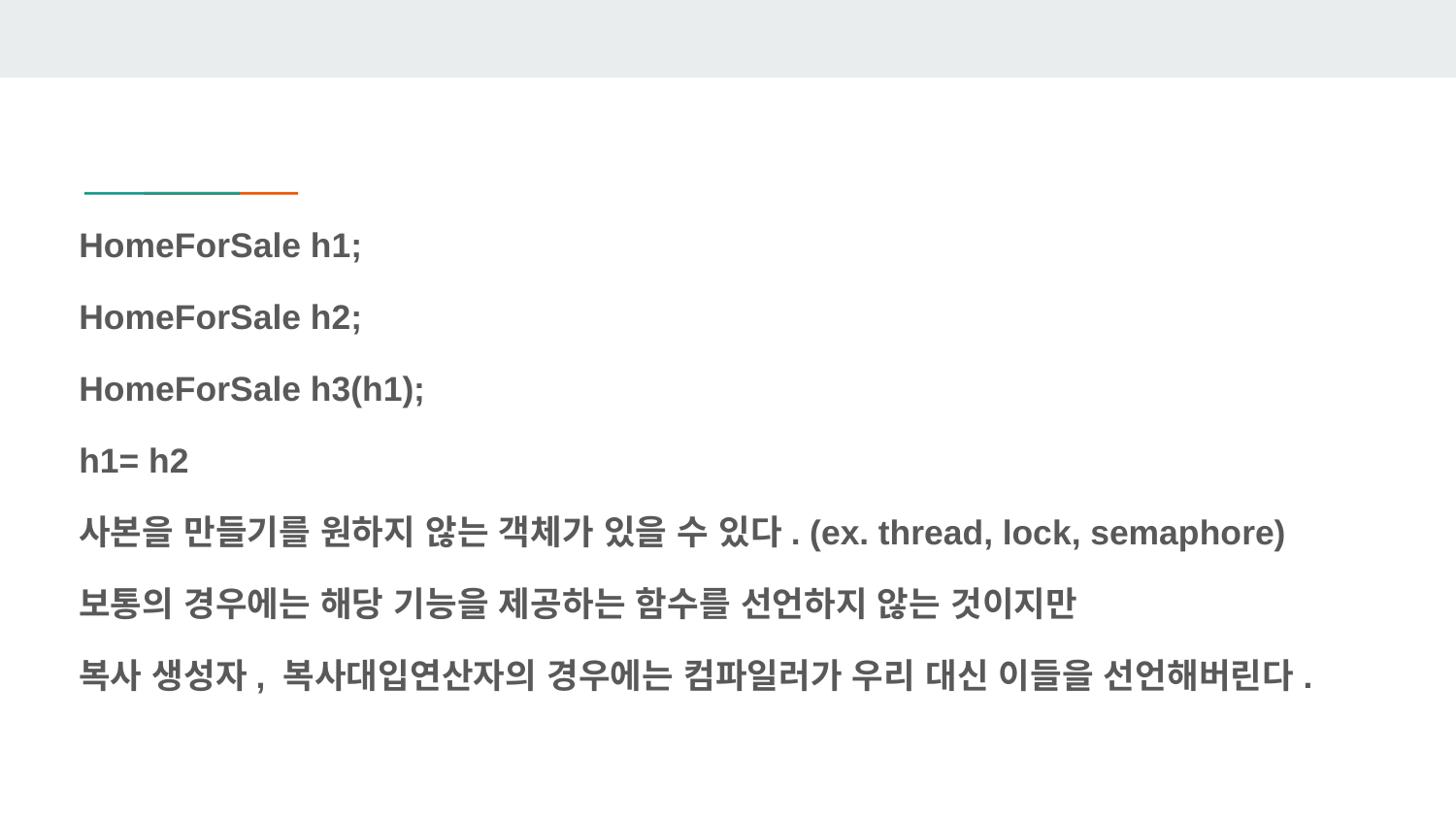

HomeForSale h1;
HomeForSale h2;
HomeForSale h3(h1);
h1= h2
사본을 만들기를 원하지 않는 객체가 있을 수 있다. (ex. thread, lock, semaphore)
보통의 경우에는 해당 기능을 제공하는 함수를 선언하지 않는 것이지만
복사 생성자, 복사대입연산자의 경우에는 컴파일러가 우리 대신 이들을 선언해버린다.